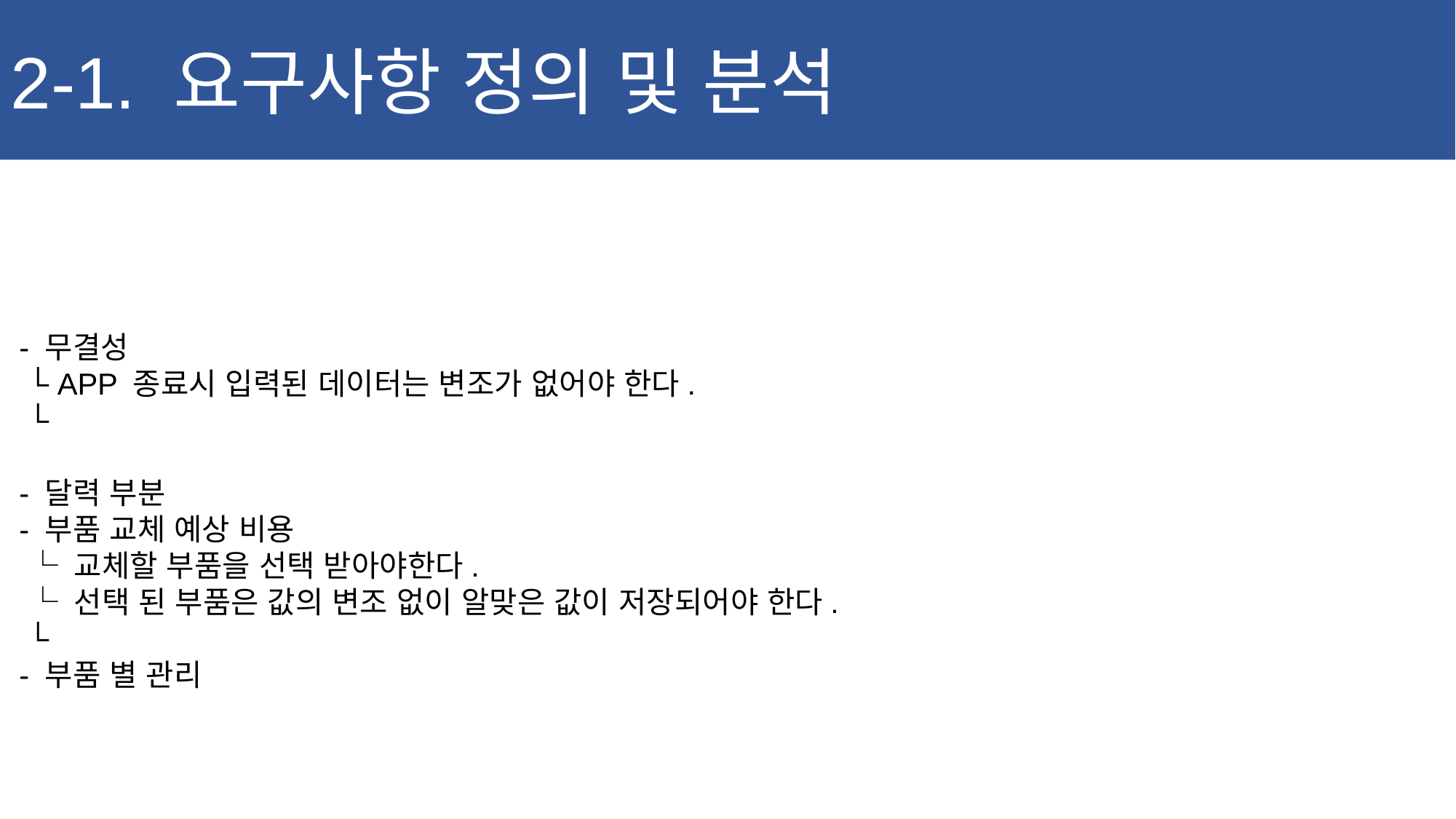

2-1. 요구사항 정의 및 분석

 - 무결성
  └ APP 종료시 입력된 데이터는 변조가 없어야 한다.
  └

 - 달력 부분
 - 부품 교체 예상 비용
  └ 교체할 부품을 선택 받아야한다.
  └ 선택 된 부품은 값의 변조 없이 알맞은 값이 저장되어야 한다.
  └
 - 부품 별 관리